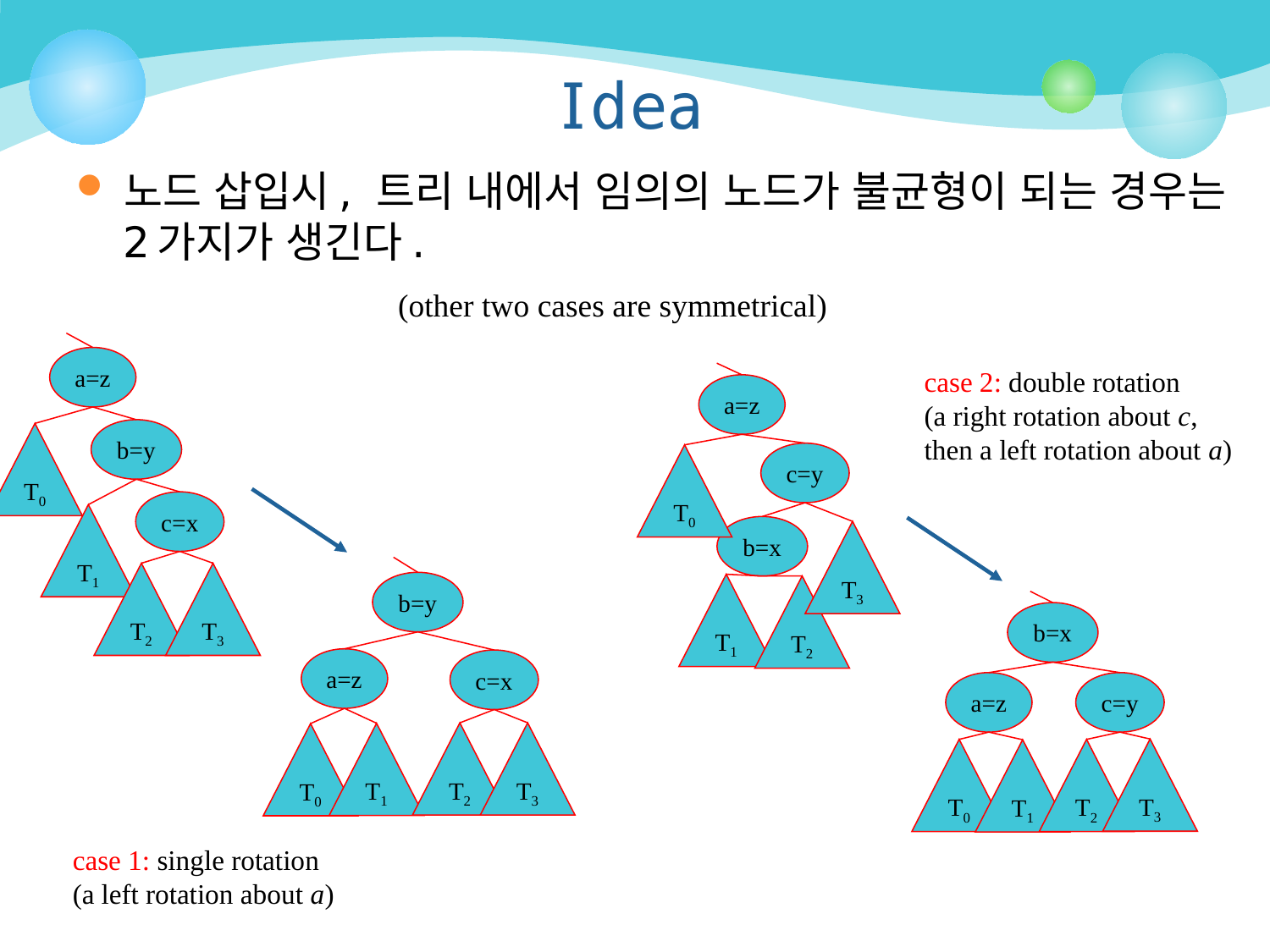

# Idea
노드 삽입시, 트리 내에서 임의의 노드가 불균형이 되는 경우는 2가지가 생긴다.
(other two cases are symmetrical)
a=z
T0
b=y
c=x
T1
T2
T3
case 2: double rotation
(a right rotation about c, then a left rotation about a)
a=z
T0
c=y
b=x
T3
T1
T2

b=y
a=z
c=x
T2
T3
T1
T0
b=x
a=z
c=y
T3
T0
T2
T1
case 1: single rotation
(a left rotation about a)